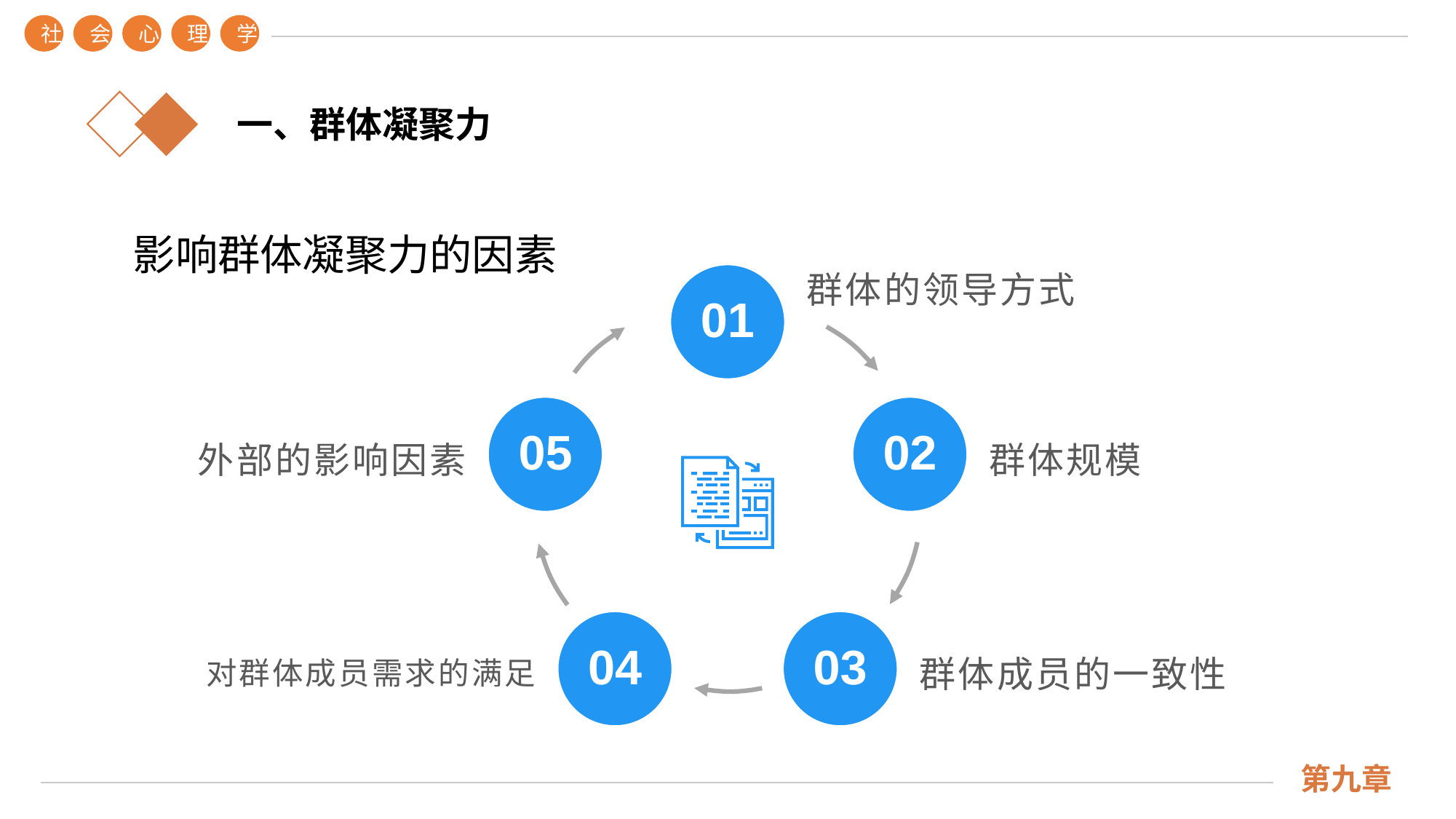

社
会
心
理
学
第九章

一、群体凝聚力
影响群体凝聚力的因素

群体的领导方式
01

05
02
外部的影响因素
群体规模

04
03
对群体成员需求的满足
群体成员的一致性